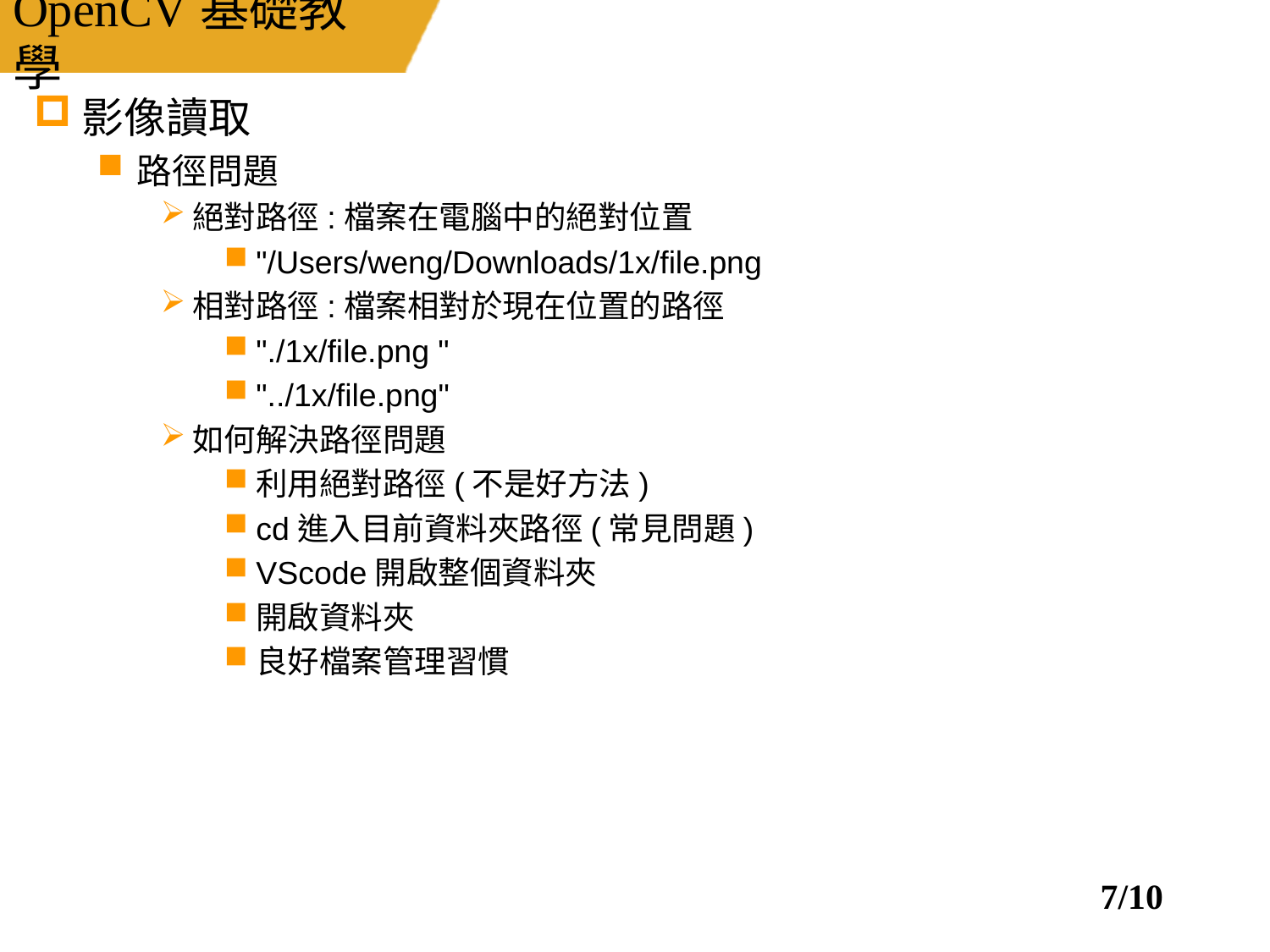

# OpenCV基礎教學
影像讀取
路徑問題
絕對路徑:檔案在電腦中的絕對位置
"/Users/weng/Downloads/1x/file.png
相對路徑:檔案相對於現在位置的路徑
"./1x/file.png "
"../1x/file.png"
如何解決路徑問題
利用絕對路徑(不是好方法)
cd進入目前資料夾路徑(常見問題)
VScode開啟整個資料夾
開啟資料夾
良好檔案管理習慣